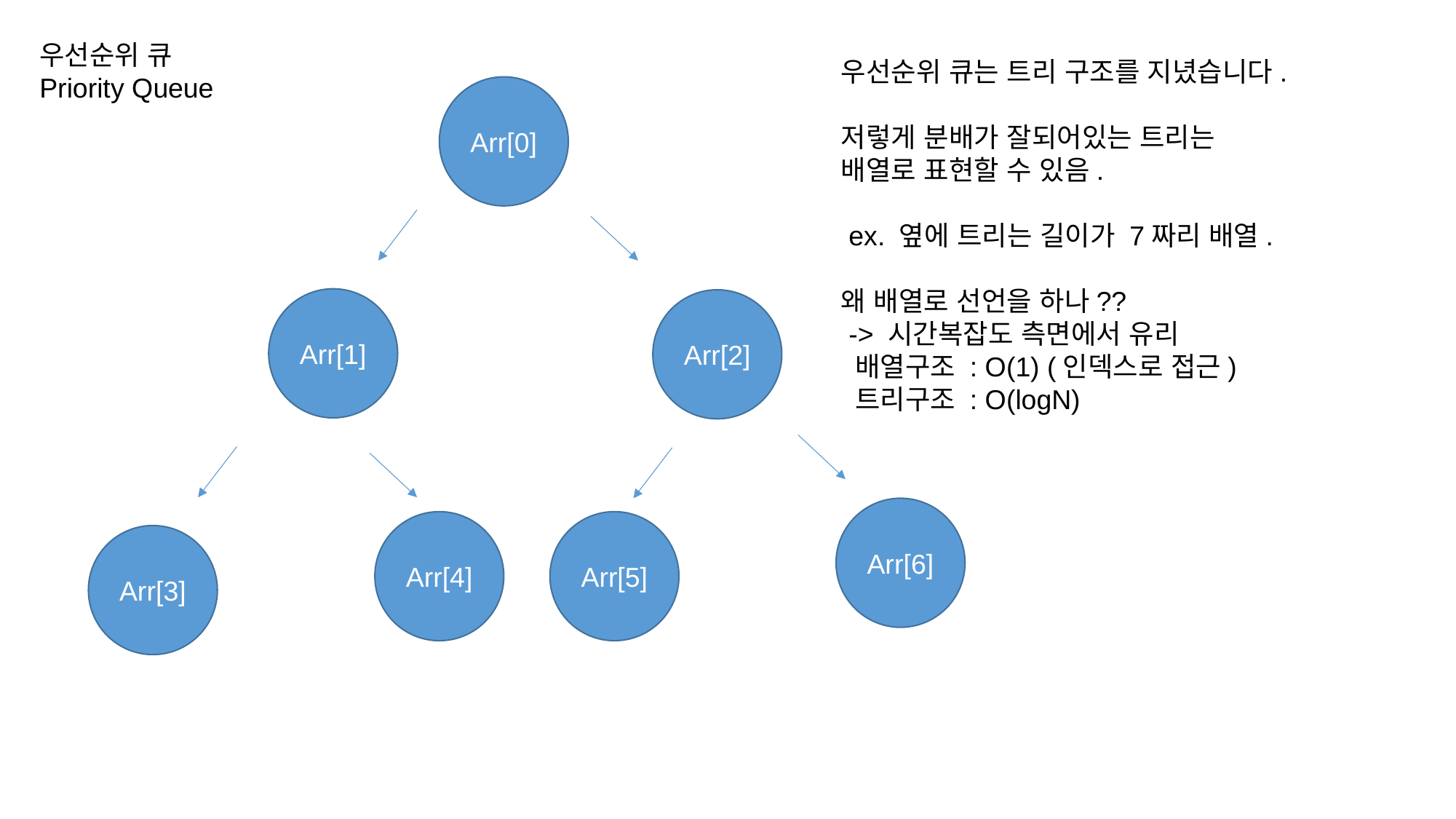

우선순위 큐
Priority Queue
우선순위 큐는 트리 구조를 지녔습니다.

저렇게 분배가 잘되어있는 트리는
배열로 표현할 수 있음.

 ex. 옆에 트리는 길이가 7짜리 배열.

왜 배열로 선언을 하나??
 -> 시간복잡도 측면에서 유리
 배열구조 : O(1) (인덱스로 접근)
 트리구조 : O(logN)

Arr[0]
Arr[1]
Arr[2]
Arr[6]
Arr[4]
Arr[5]
Arr[3]